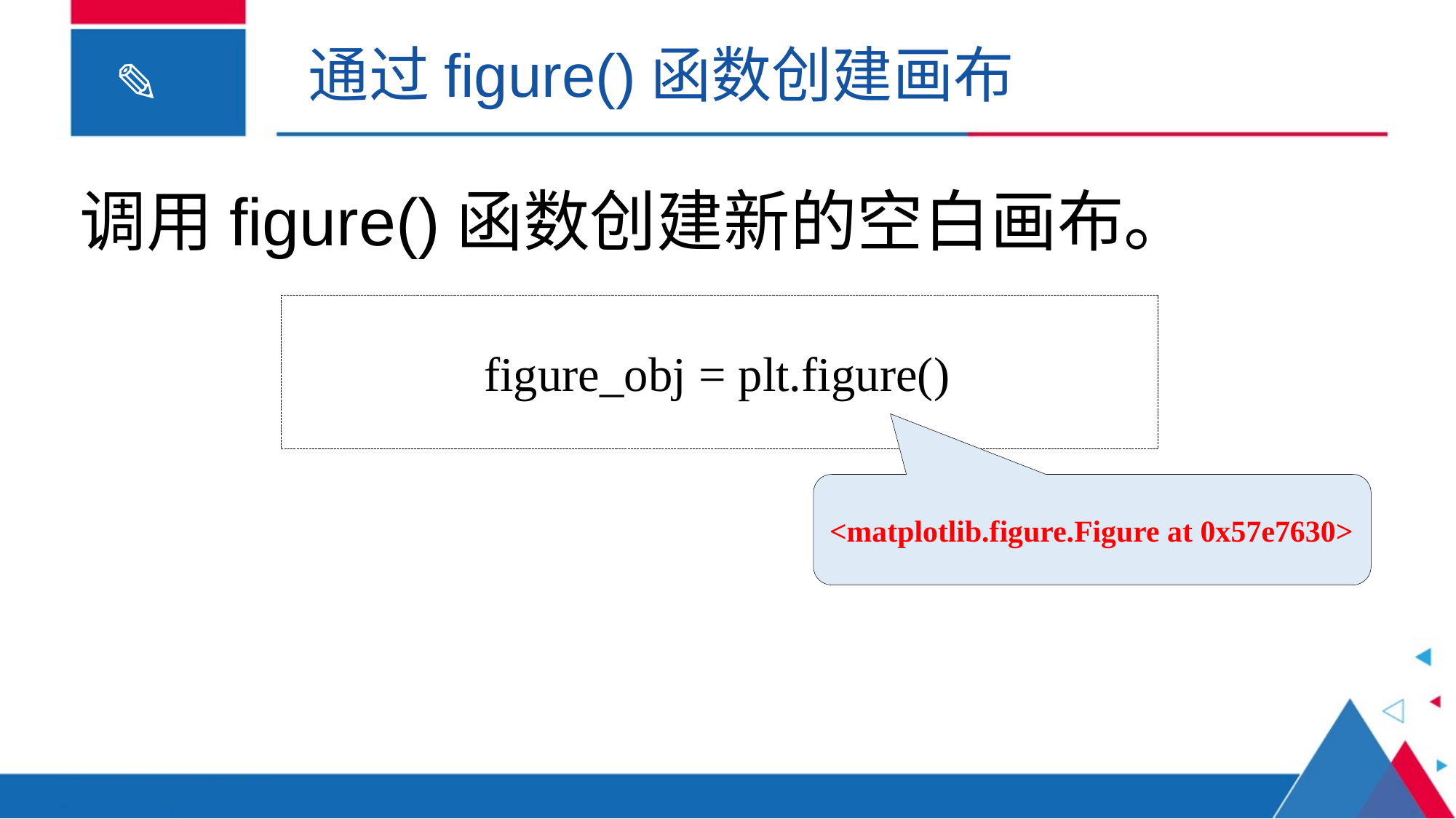

通过figure()函数创建画布
调用figure()函数创建新的空白画布。

figure_obj = plt.figure()
<matplotlib.figure.Figure at 0x57e7630>